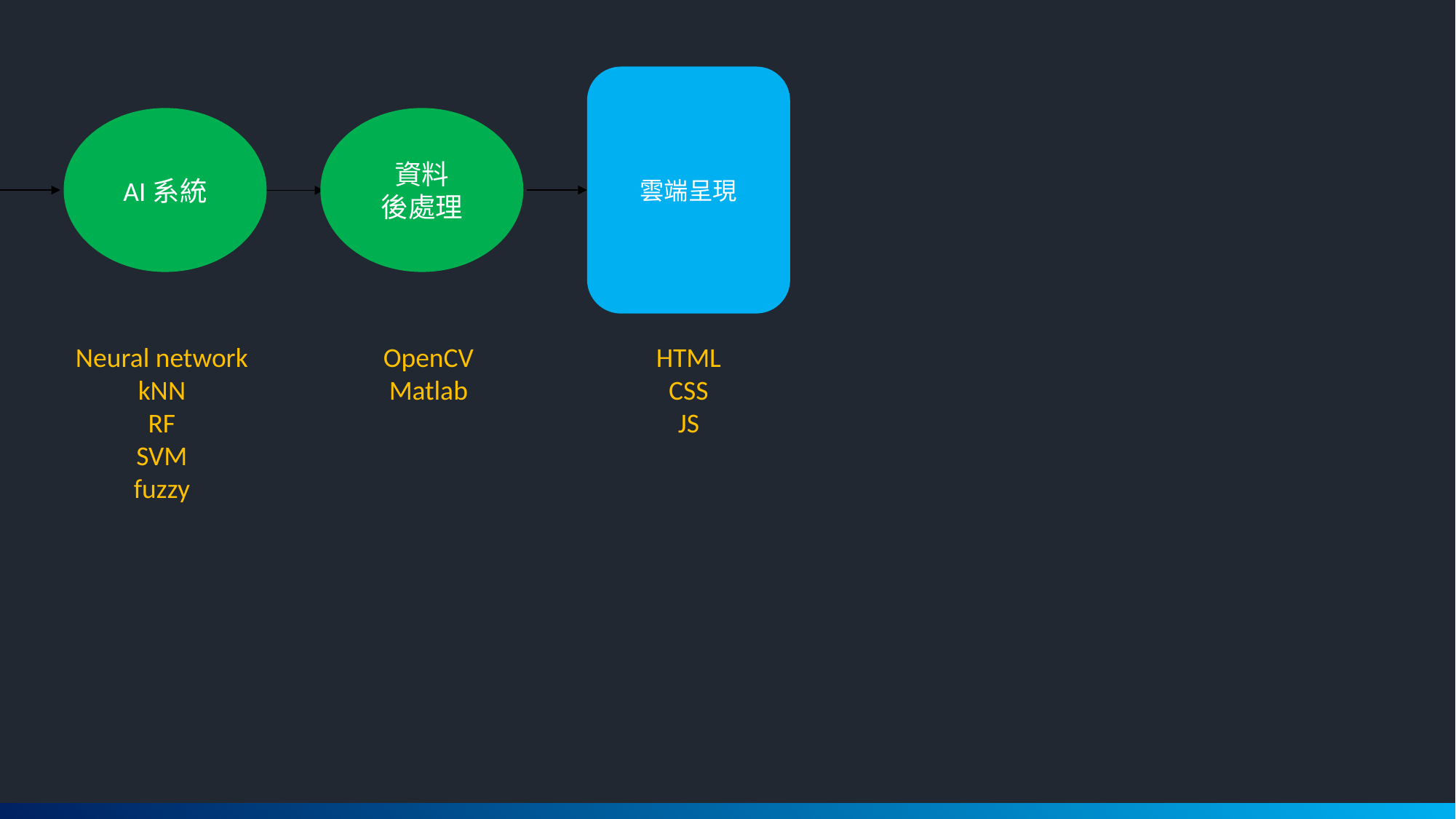

雲端呈現
AI系統
資料
後處理
Neural network
kNN
RF
SVM
fuzzy
OpenCV
Matlab
HTML
CSS
JS